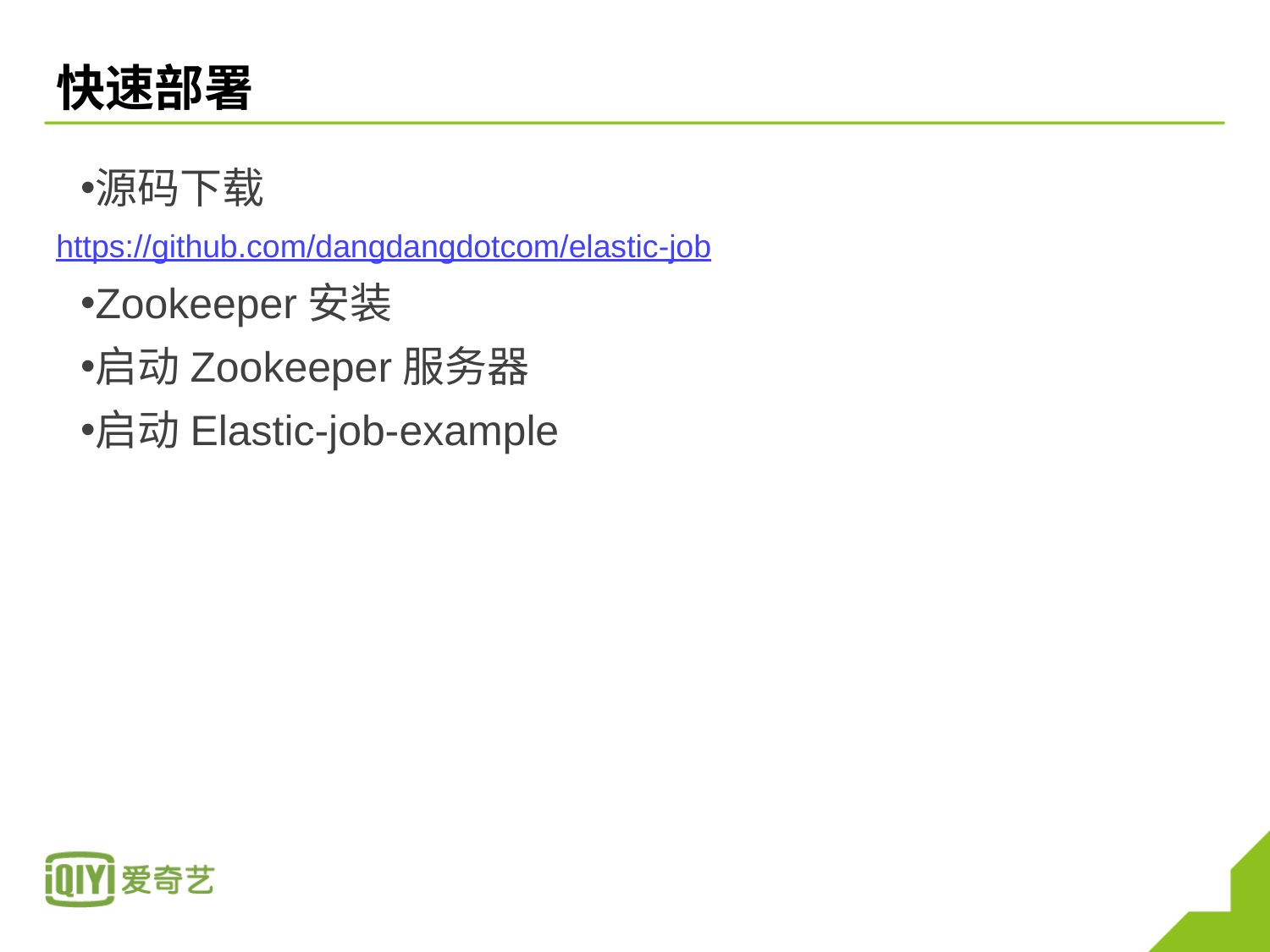

# 快速部署
源码下载
https://github.com/dangdangdotcom/elastic-job
Zookeeper安装
启动Zookeeper服务器
启动Elastic-job-example